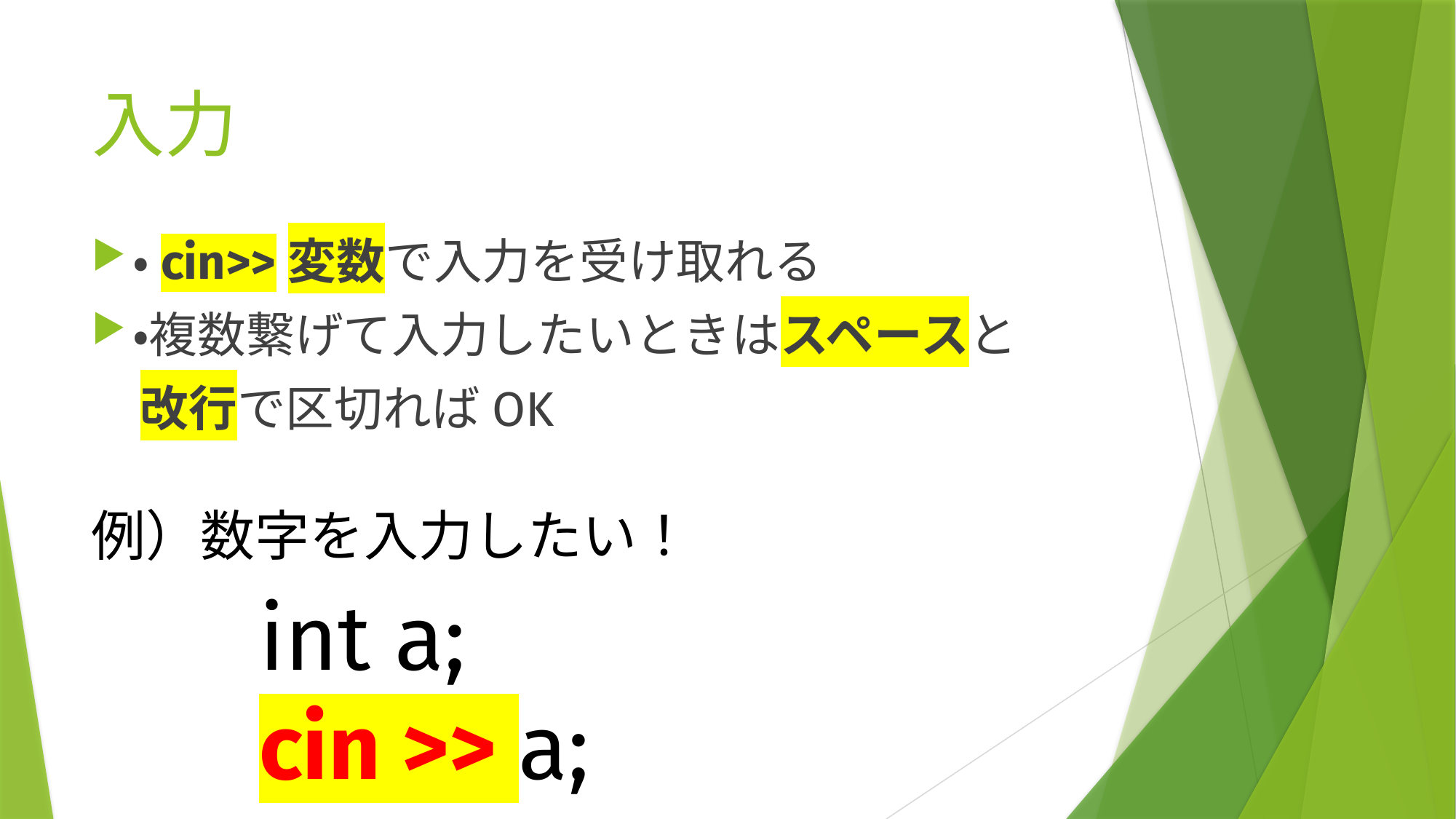

# 入力

・cin>>変数で入力を受け取れる
・複数繋げて入力したいときはスペースと
　改行で区切ればOK

例）数字を入力したい！
int a;
cin >> a;